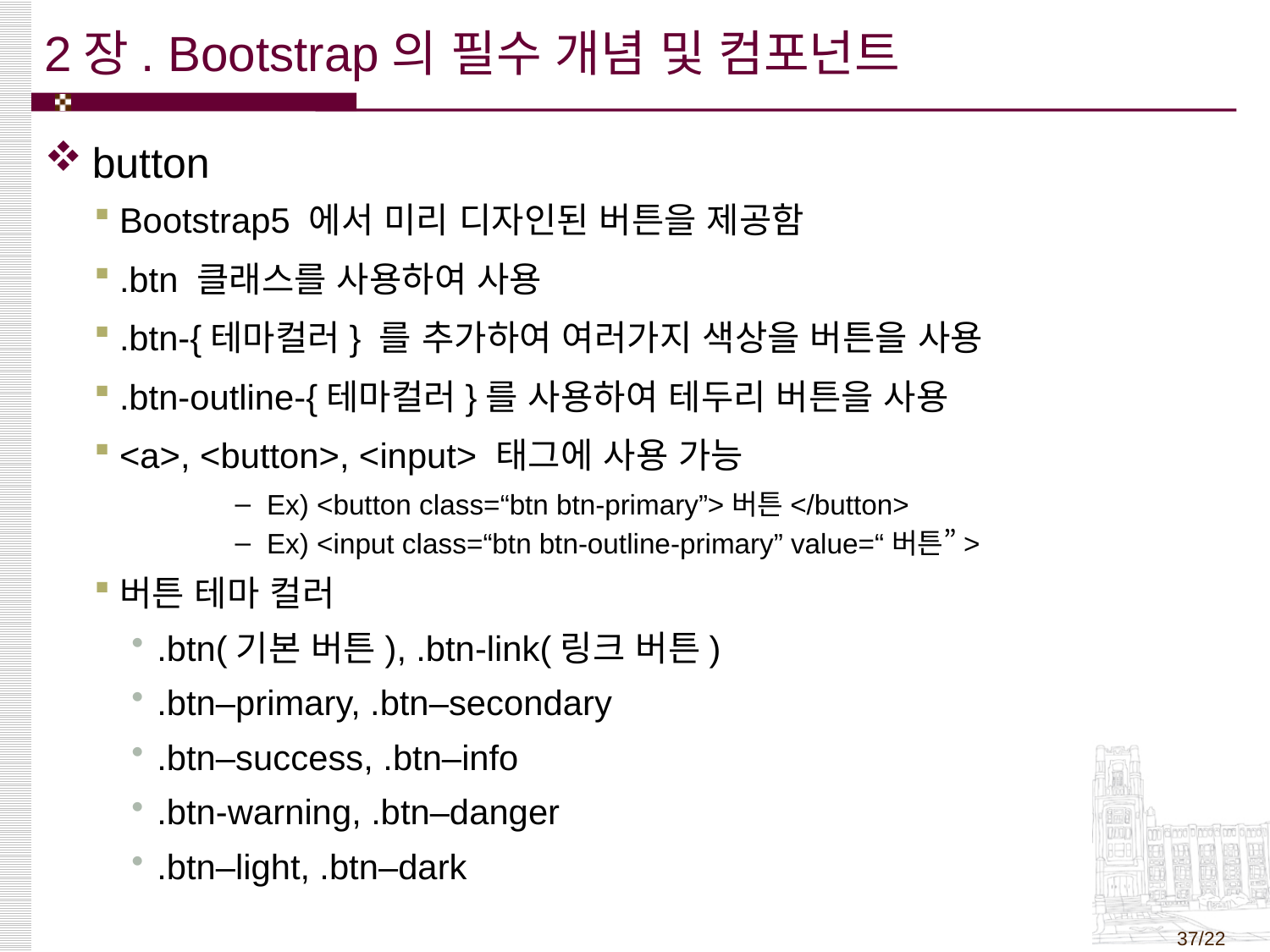

# 2장. Bootstrap의 필수 개념 및 컴포넌트
button
Bootstrap5 에서 미리 디자인된 버튼을 제공함
.btn 클래스를 사용하여 사용
.btn-{테마컬러} 를 추가하여 여러가지 색상을 버튼을 사용
.btn-outline-{테마컬러}를 사용하여 테두리 버튼을 사용
<a>, <button>, <input> 태그에 사용 가능
Ex) <button class=“btn btn-primary”>버튼</button>
Ex) <input class=“btn btn-outline-primary” value=“버튼”>
버튼 테마 컬러
.btn(기본 버튼), .btn-link(링크 버튼)
.btn–primary, .btn–secondary
.btn–success, .btn–info
.btn-warning, .btn–danger
.btn–light, .btn–dark